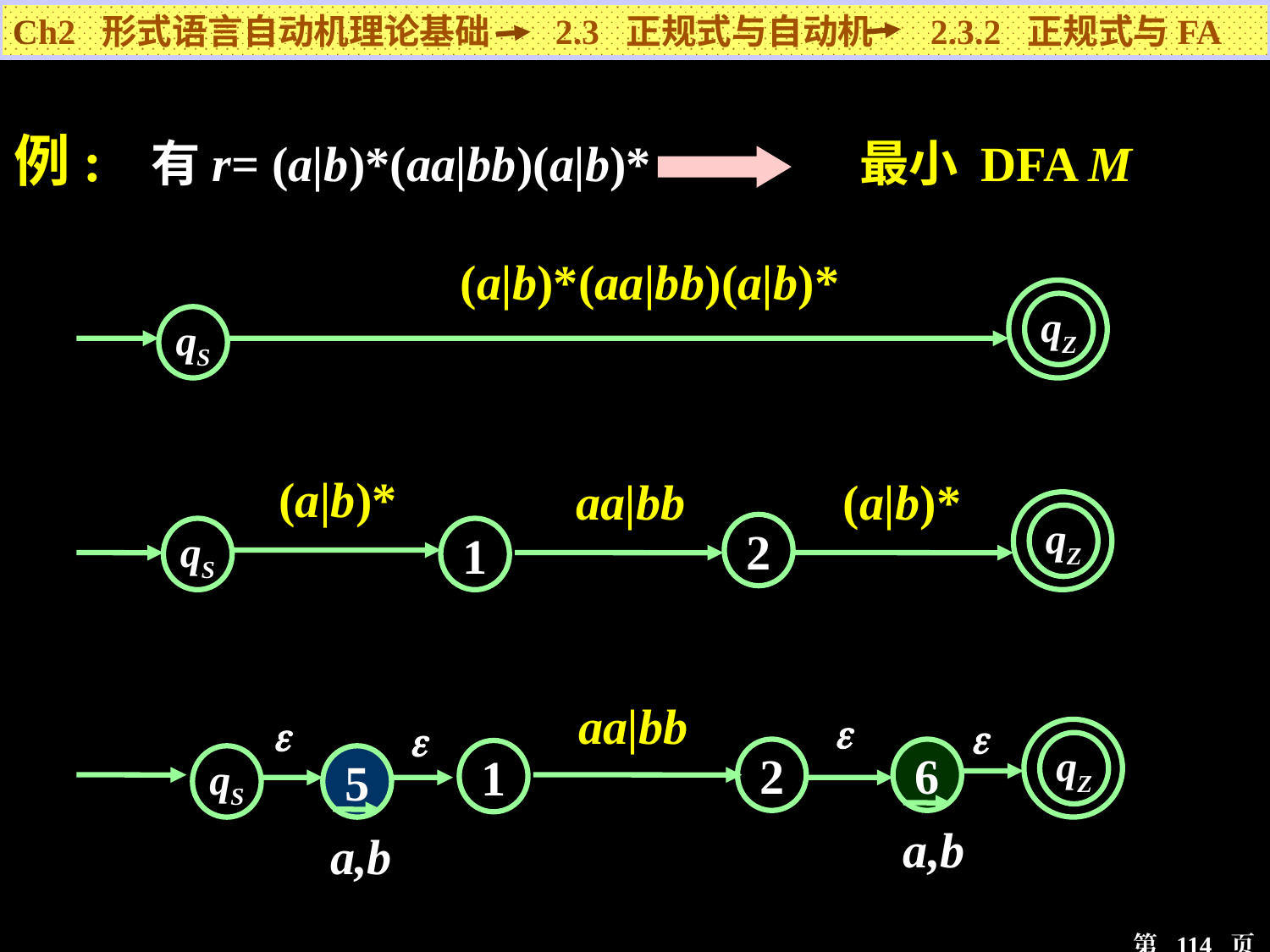

Ch2  形式语言自动机理论基础       2.3  正规式与自动机      2.3.2  正规式与FA

例:   有r= (a|b)*(aa|bb)(a|b)*                最小 DFA M

(a|b)*(aa|bb)(a|b)*

qZ
qS

(a|b)*
aa|bb
(a|b)*

qZ
2
qS
1

aa|bb
ε
ε
ε
ε

qZ
2
6
1
qS
5

a,b
a,b